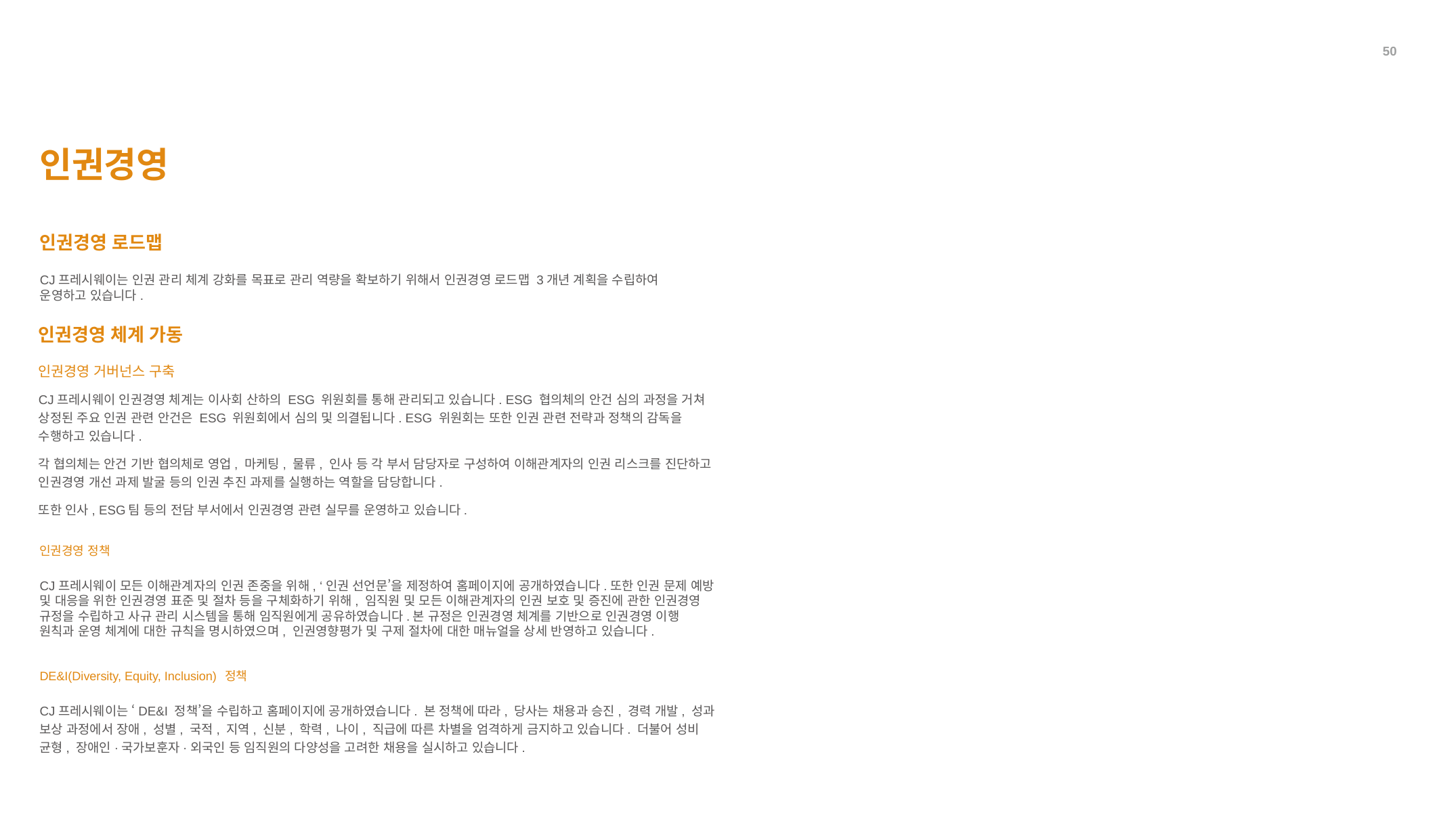

50
인권경영
인권경영 로드맵
CJ프레시웨이는 인권 관리 체계 강화를 목표로 관리 역량을 확보하기 위해서 인권경영 로드맵 3개년 계획을 수립하여 운영하고 있습니다.
인권경영 체계 가동
인권경영 거버넌스 구축
CJ프레시웨이 인권경영 체계는 이사회 산하의 ESG 위원회를 통해 관리되고 있습니다. ESG 협의체의 안건 심의 과정을 거쳐 상정된 주요 인권 관련 안건은 ESG 위원회에서 심의 및 의결됩니다. ESG 위원회는 또한 인권 관련 전략과 정책의 감독을 수행하고 있습니다.
각 협의체는 안건 기반 협의체로 영업, 마케팅, 물류, 인사 등 각 부서 담당자로 구성하여 이해관계자의 인권 리스크를 진단하고 인권경영 개선 과제 발굴 등의 인권 추진 과제를 실행하는 역할을 담당합니다.
또한 인사, ESG팀 등의 전담 부서에서 인권경영 관련 실무를 운영하고 있습니다.
인권경영 정책
CJ프레시웨이 모든 이해관계자의 인권 존중을 위해, ‘인권 선언문’을 제정하여 홈페이지에 공개하였습니다.또한 인권 문제 예방 및 대응을 위한 인권경영 표준 및 절차 등을 구체화하기 위해, 임직원 및 모든 이해관계자의 인권 보호 및 증진에 관한 인권경영 규정을 수립하고 사규 관리 시스템을 통해 임직원에게 공유하였습니다.본 규정은 인권경영 체계를 기반으로 인권경영 이행 원칙과 운영 체계에 대한 규칙을 명시하였으며, 인권영향평가 및 구제 절차에 대한 매뉴얼을 상세 반영하고 있습니다.

DE&I(Diversity, Equity, Inclusion) 정책
CJ프레시웨이는 ‘DE&I 정책’을 수립하고 홈페이지에 공개하였습니다. 본 정책에 따라, 당사는 채용과 승진, 경력 개발, 성과 보상 과정에서 장애, 성별, 국적, 지역, 신분, 학력, 나이, 직급에 따른 차별을 엄격하게 금지하고 있습니다. 더불어 성비 균형, 장애인·국가보훈자·외국인 등 임직원의 다양성을 고려한 채용을 실시하고 있습니다.